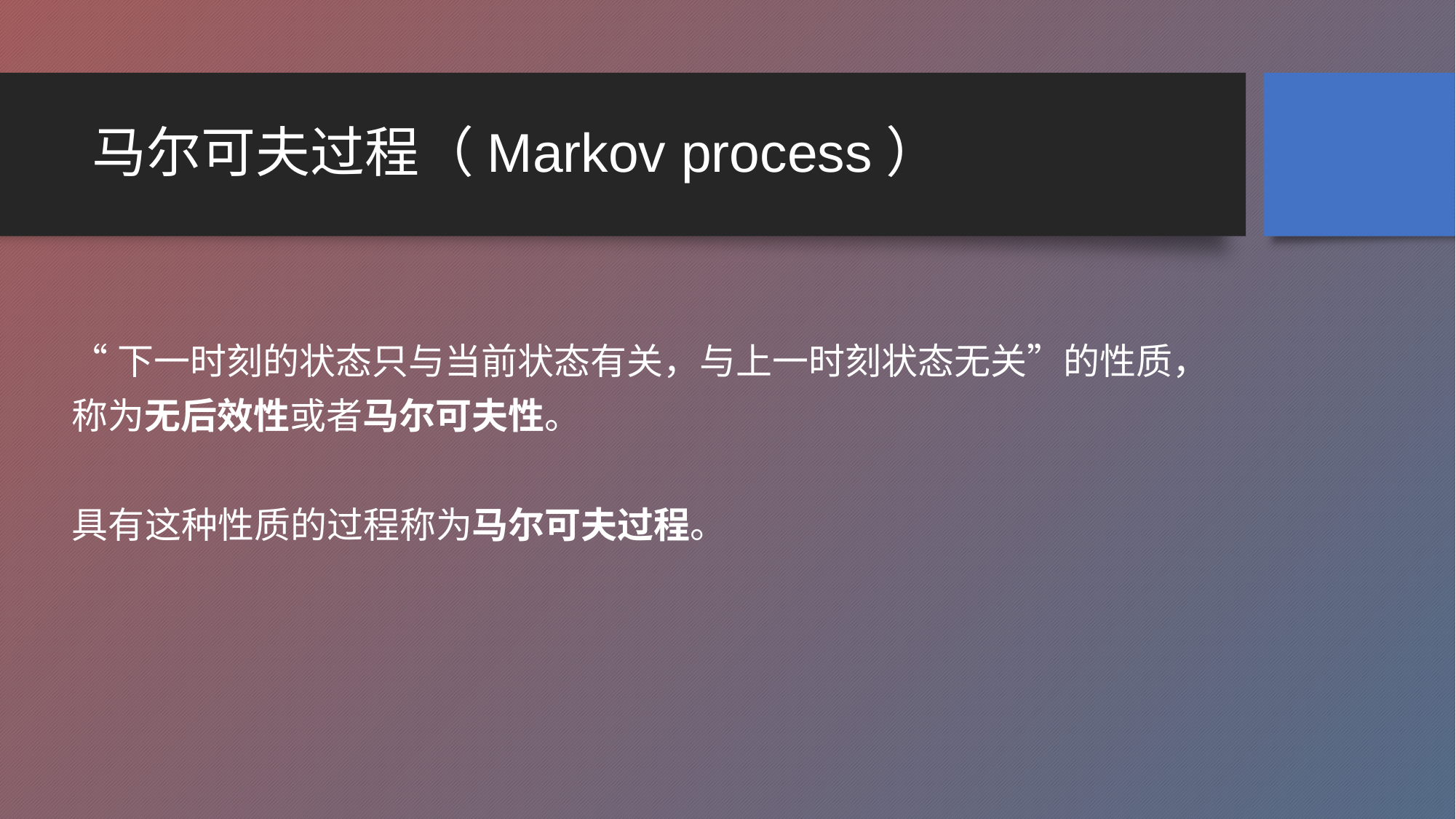

# 马尔可夫过程（Markov process）

“下一时刻的状态只与当前状态有关，与上一时刻状态无关”的性质，
称为无后效性或者马尔可夫性。

具有这种性质的过程称为马尔可夫过程。